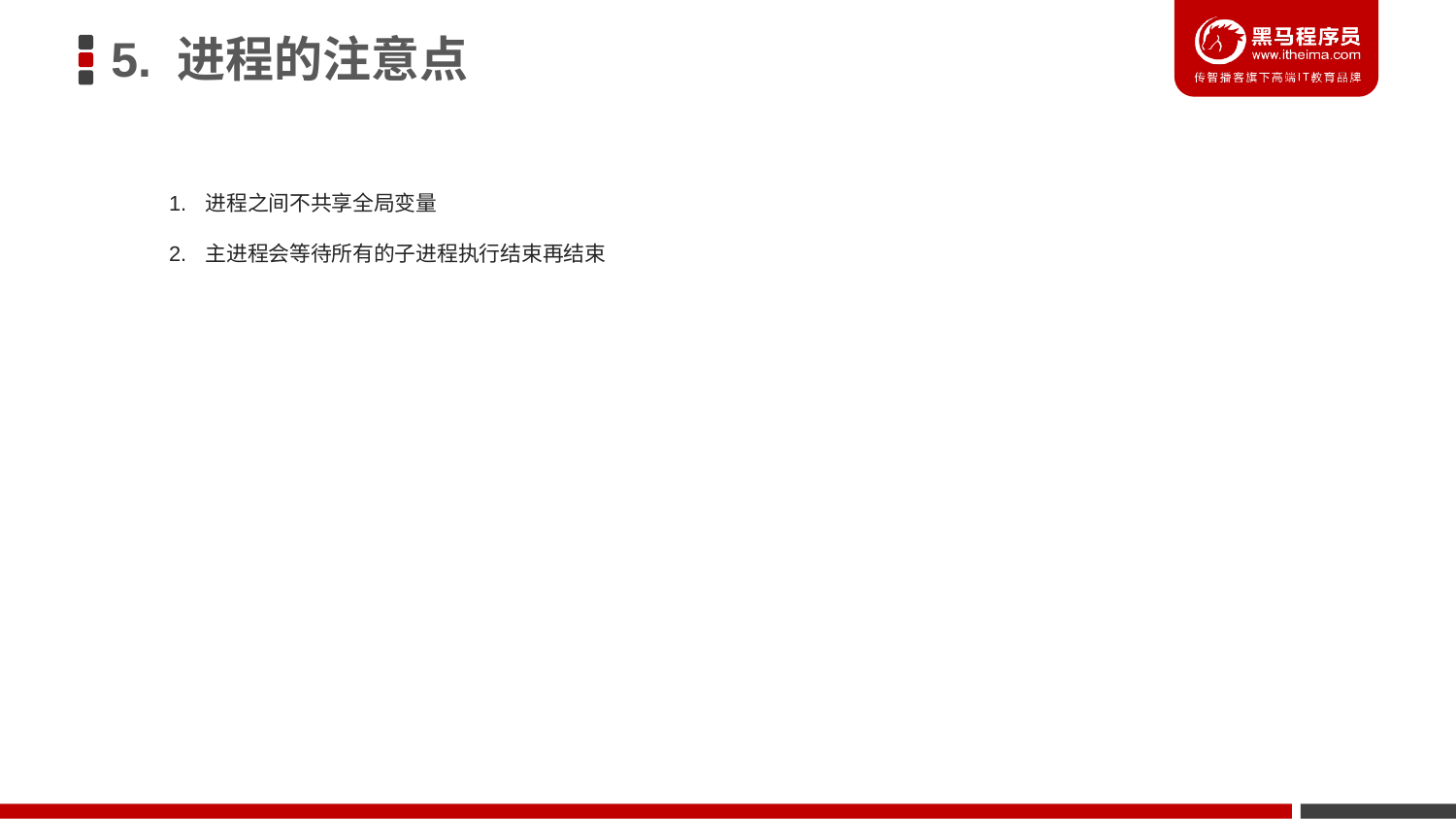

5. 进程的注意点
进程之间不共享全局变量
主进程会等待所有的子进程执行结束再结束